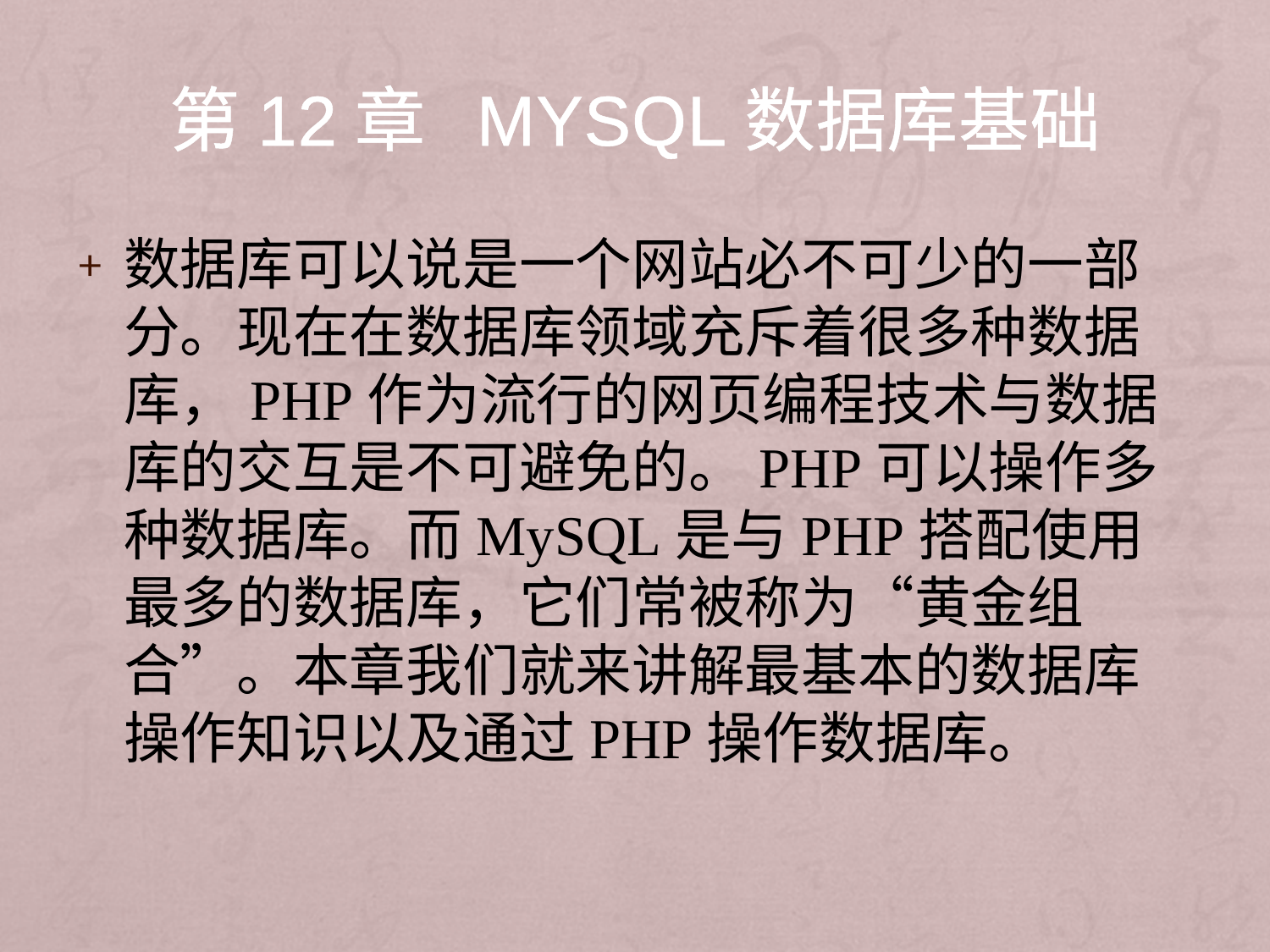

# 第12章  MySQL数据库基础
数据库可以说是一个网站必不可少的一部分。现在在数据库领域充斥着很多种数据库，PHP作为流行的网页编程技术与数据库的交互是不可避免的。PHP可以操作多种数据库。而MySQL是与PHP搭配使用最多的数据库，它们常被称为“黄金组合”。本章我们就来讲解最基本的数据库操作知识以及通过PHP操作数据库。